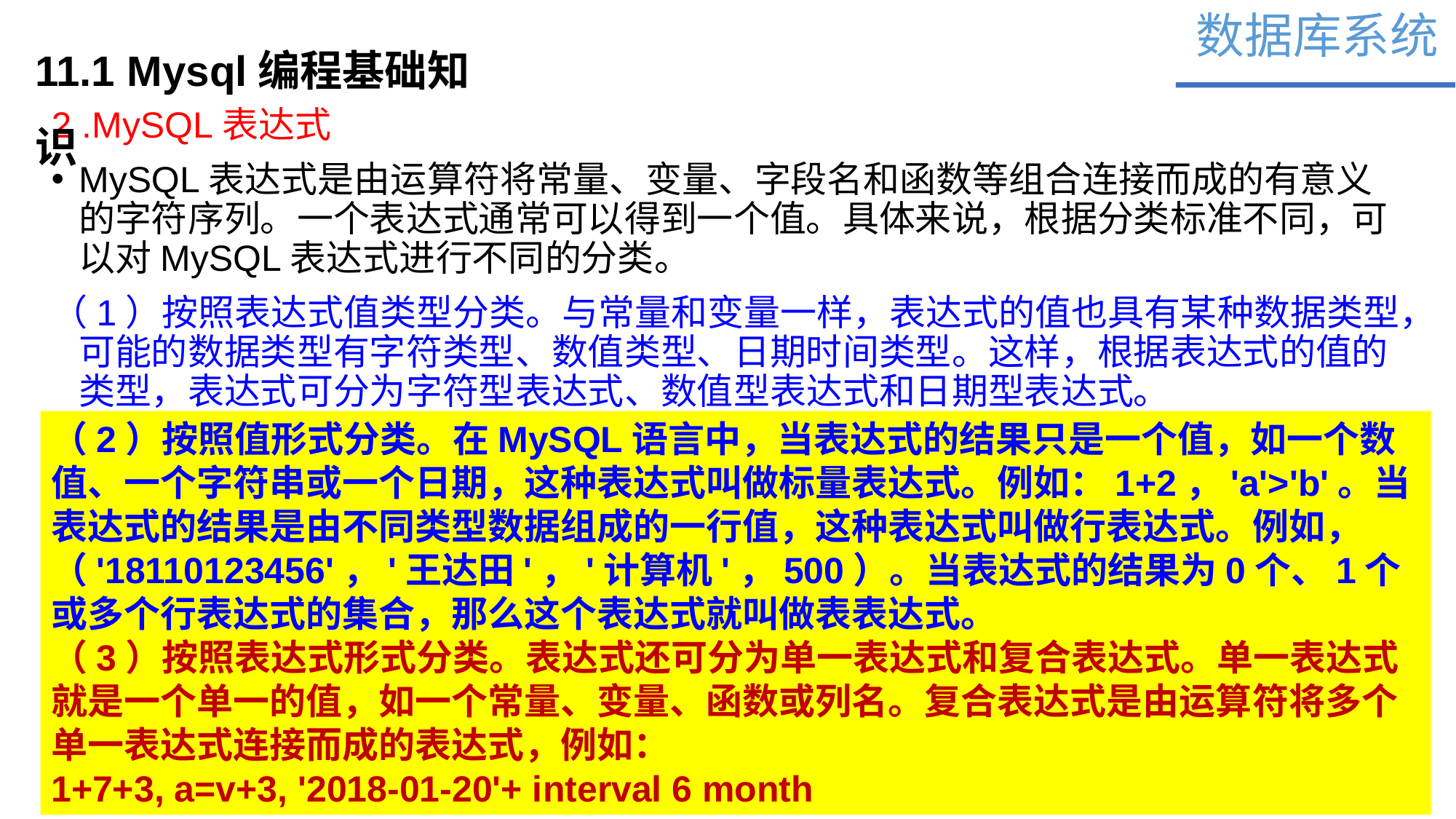

数据库系统
11.1 Mysql编程基础知识

2 .MySQL表达式
MySQL表达式是由运算符将常量、变量、字段名和函数等组合连接而成的有意义的字符序列。一个表达式通常可以得到一个值。具体来说，根据分类标准不同，可以对MySQL表达式进行不同的分类。
（1）按照表达式值类型分类。与常量和变量一样，表达式的值也具有某种数据类型，可能的数据类型有字符类型、数值类型、日期时间类型。这样，根据表达式的值的类型，表达式可分为字符型表达式、数值型表达式和日期型表达式。
（2）按照值形式分类。在MySQL语言中，当表达式的结果只是一个值，如一个数值、一个字符串或一个日期，这种表达式叫做标量表达式。例如：1+2，'a'>'b'。当表达式的结果是由不同类型数据组成的一行值，这种表达式叫做行表达式。例如，（'18110123456'，'王达田'，'计算机'，500）。当表达式的结果为0个、1个或多个行表达式的集合，那么这个表达式就叫做表表达式。
（3）按照表达式形式分类。表达式还可分为单一表达式和复合表达式。单一表达式就是一个单一的值，如一个常量、变量、函数或列名。复合表达式是由运算符将多个单一表达式连接而成的表达式，例如：
1+7+3, a=v+3, '2018-01-20'+ interval 6 month